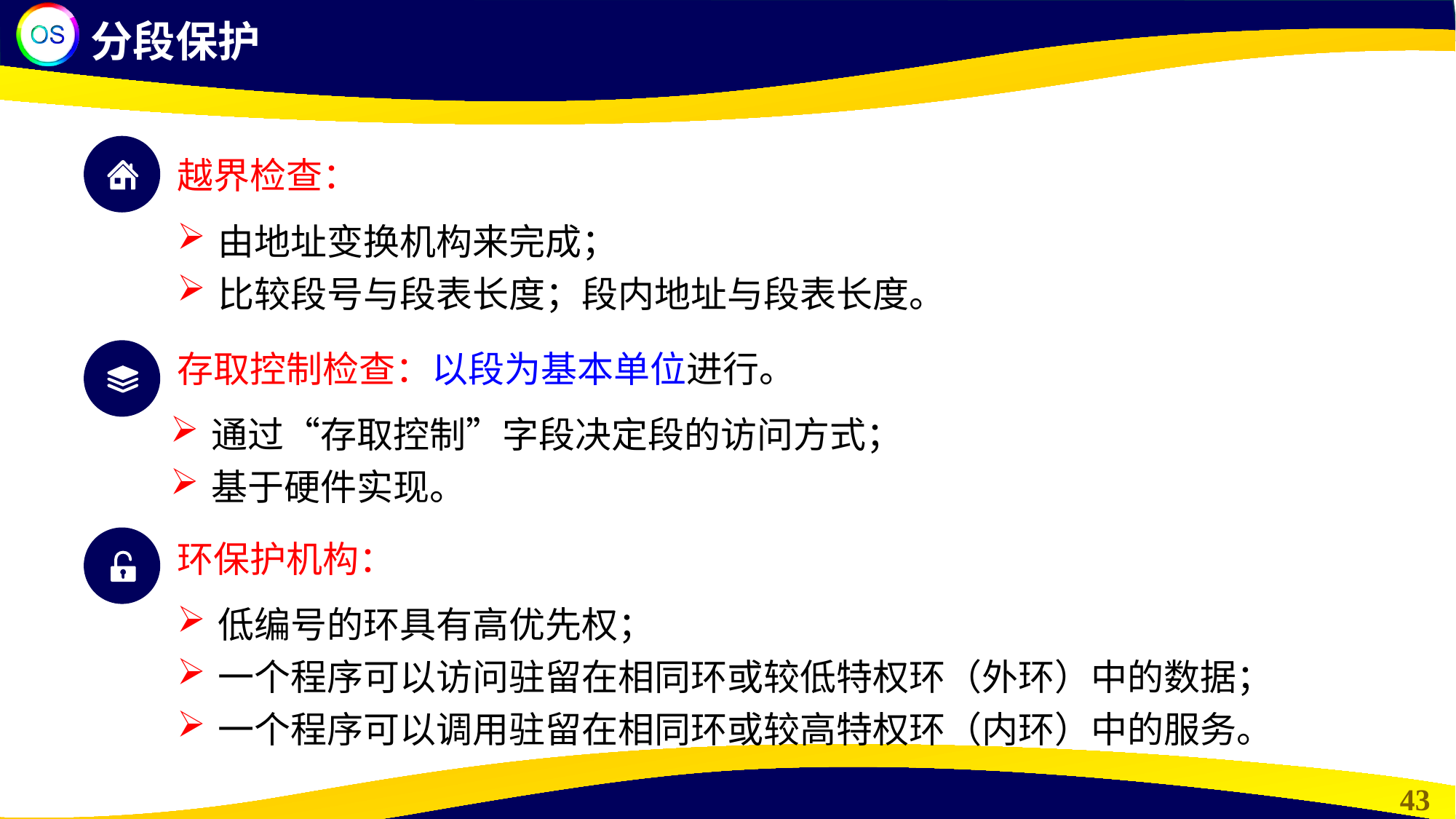

分段保护

越界检查：

由地址变换机构来完成；
比较段号与段表长度；段内地址与段表长度。

存取控制检查：以段为基本单位进行。

通过“存取控制”字段决定段的访问方式；
基于硬件实现。

环保护机构：

低编号的环具有高优先权；
一个程序可以访问驻留在相同环或较低特权环（外环）中的数据；
一个程序可以调用驻留在相同环或较高特权环（内环）中的服务。